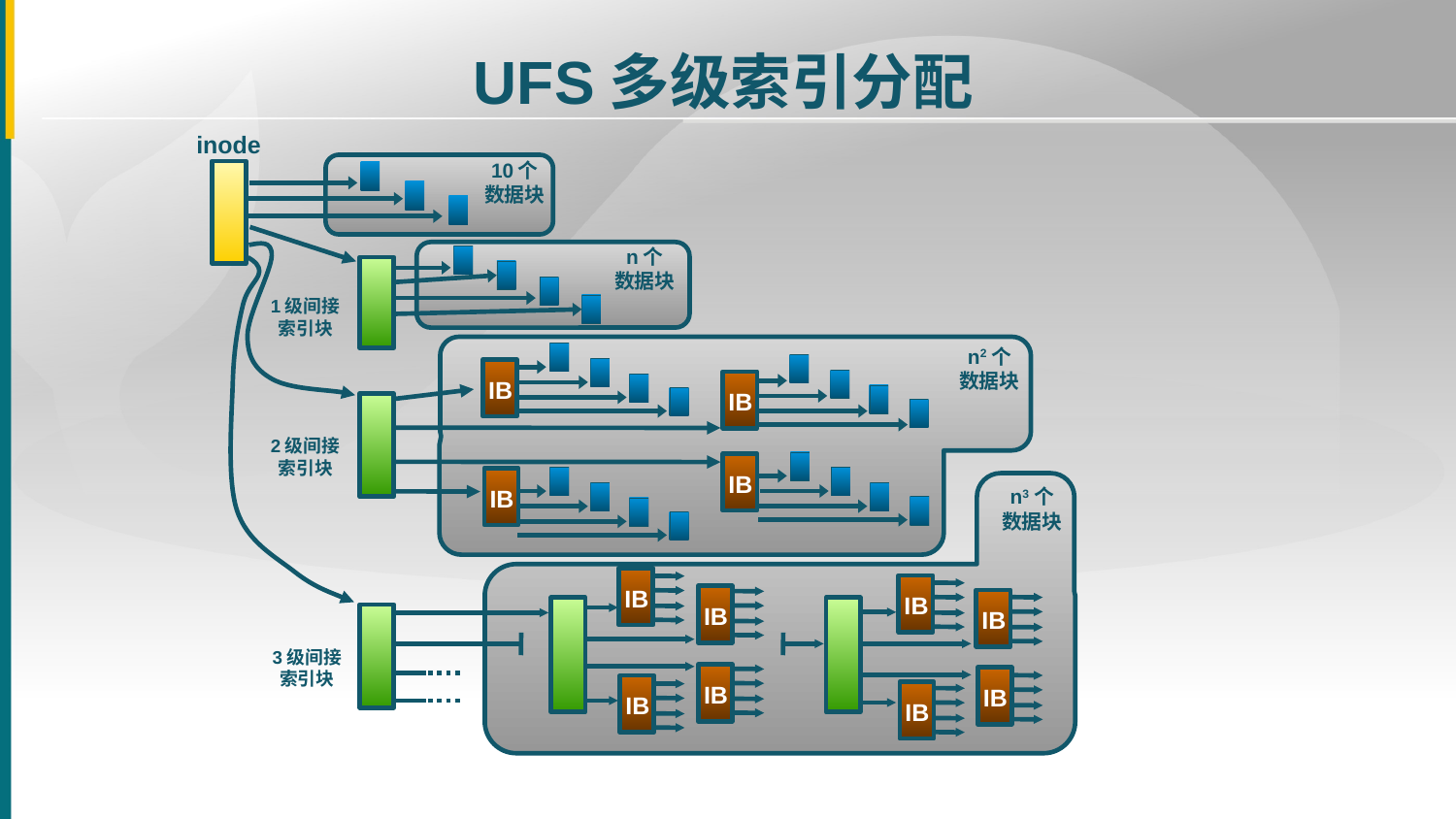

UFS多级索引分配
inode
10个
数据块

n个
数据块

1级间接
索引块

n2个
数据块

IB

IB

2级间接
索引块

IB

IB

n3个
数据块

IB

IB

IB

IB

3级间接
索引块

IB

IB

IB

IB